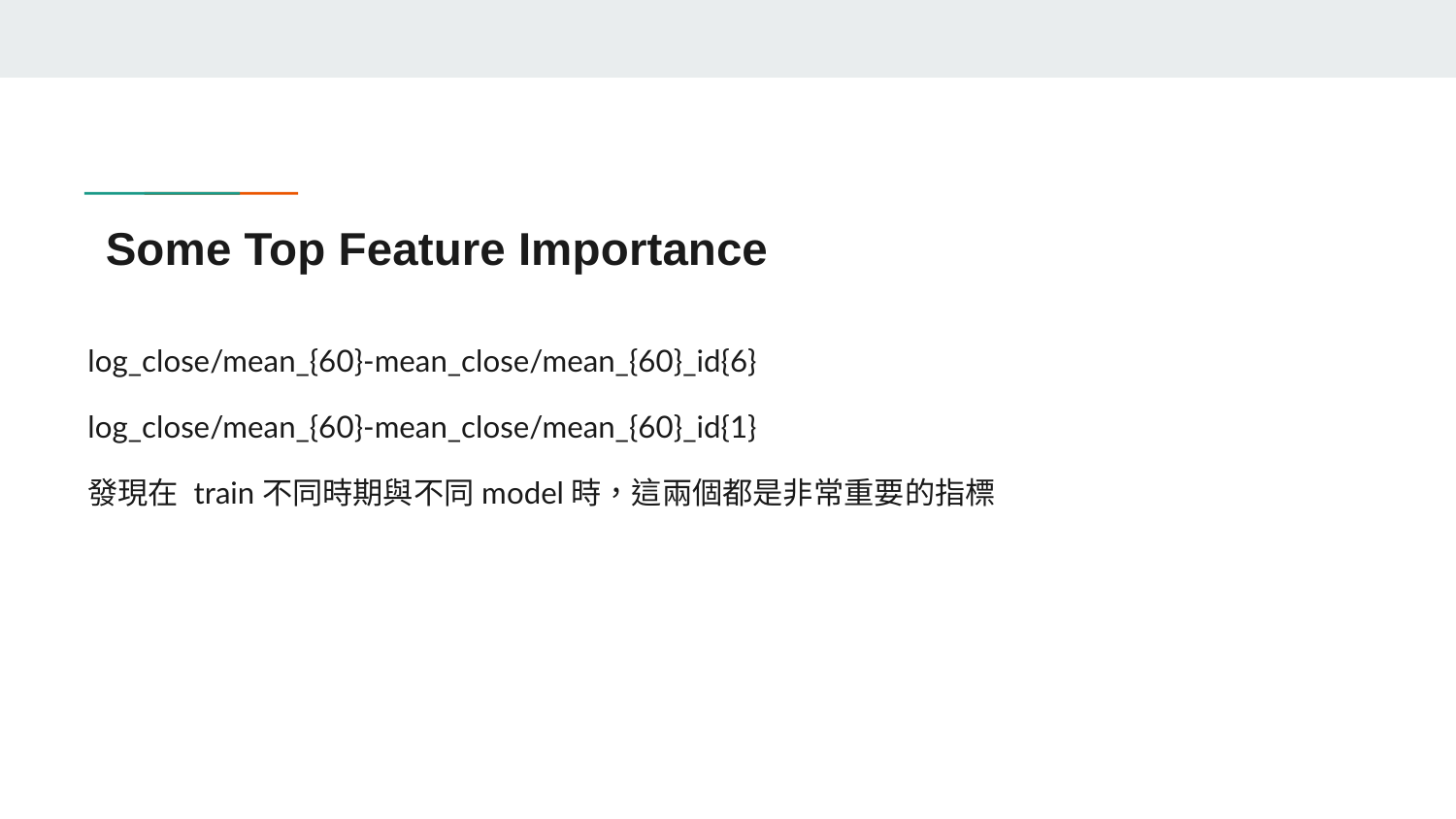

# Some Top Feature Importance
log_close/mean_{60}-mean_close/mean_{60}_id{6}
log_close/mean_{60}-mean_close/mean_{60}_id{1}
發現在 train不同時期與不同model時，這兩個都是非常重要的指標